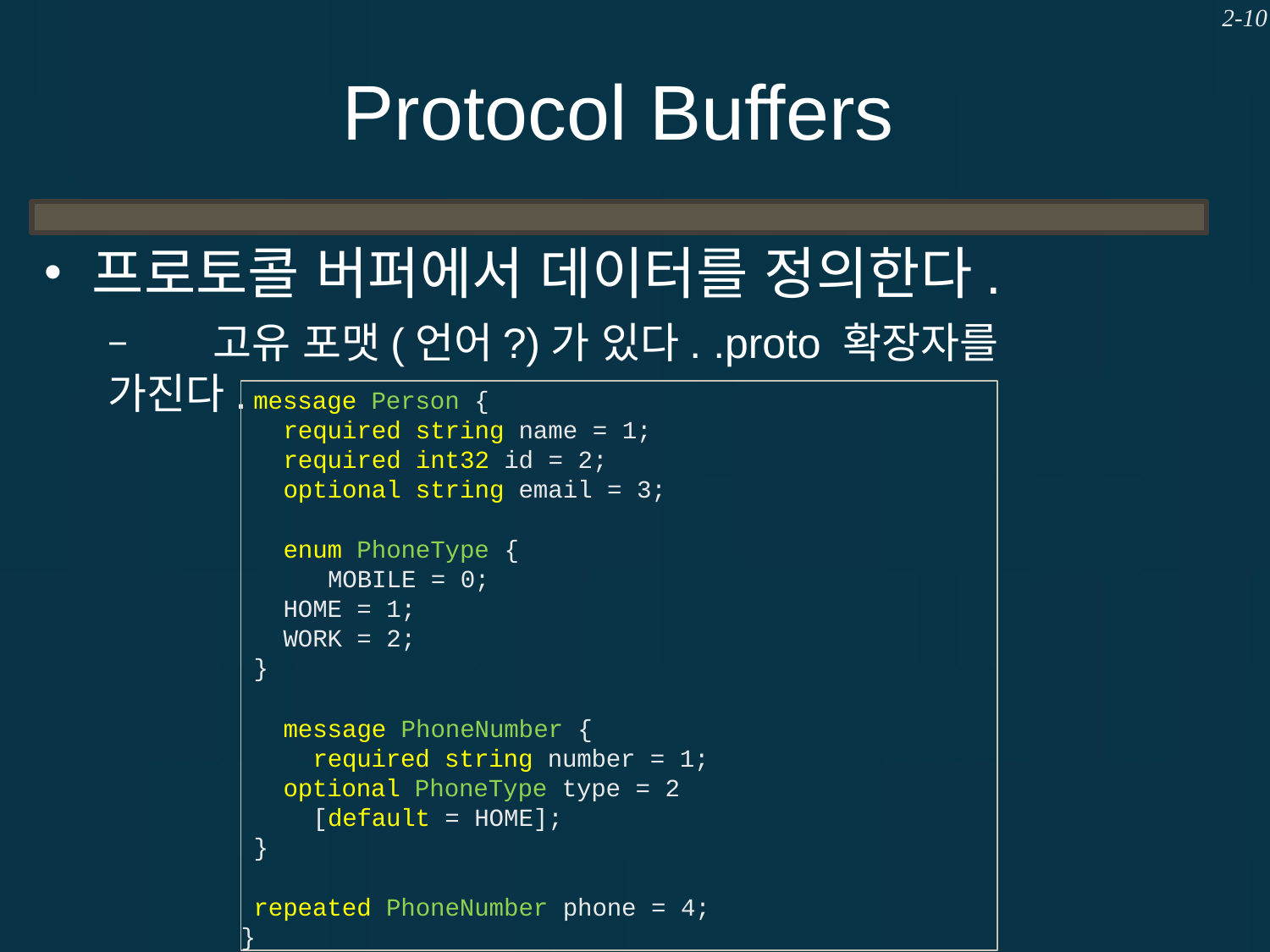

2-10
# Protocol Buffers

프로토콜 버퍼에서 데이터를 정의한다.
–	고유 포맷(언어?)가 있다. .proto 확장자를 가진다.
message Person {
required string name = 1;  required int32 id = 2;
optional string email = 3;

enum PhoneType {  MOBILE = 0;
HOME = 1;
WORK = 2;
}

message PhoneNumber {
	required string number = 1;
optional PhoneType type = 2 [default = HOME];
}

repeated PhoneNumber phone = 4;
}